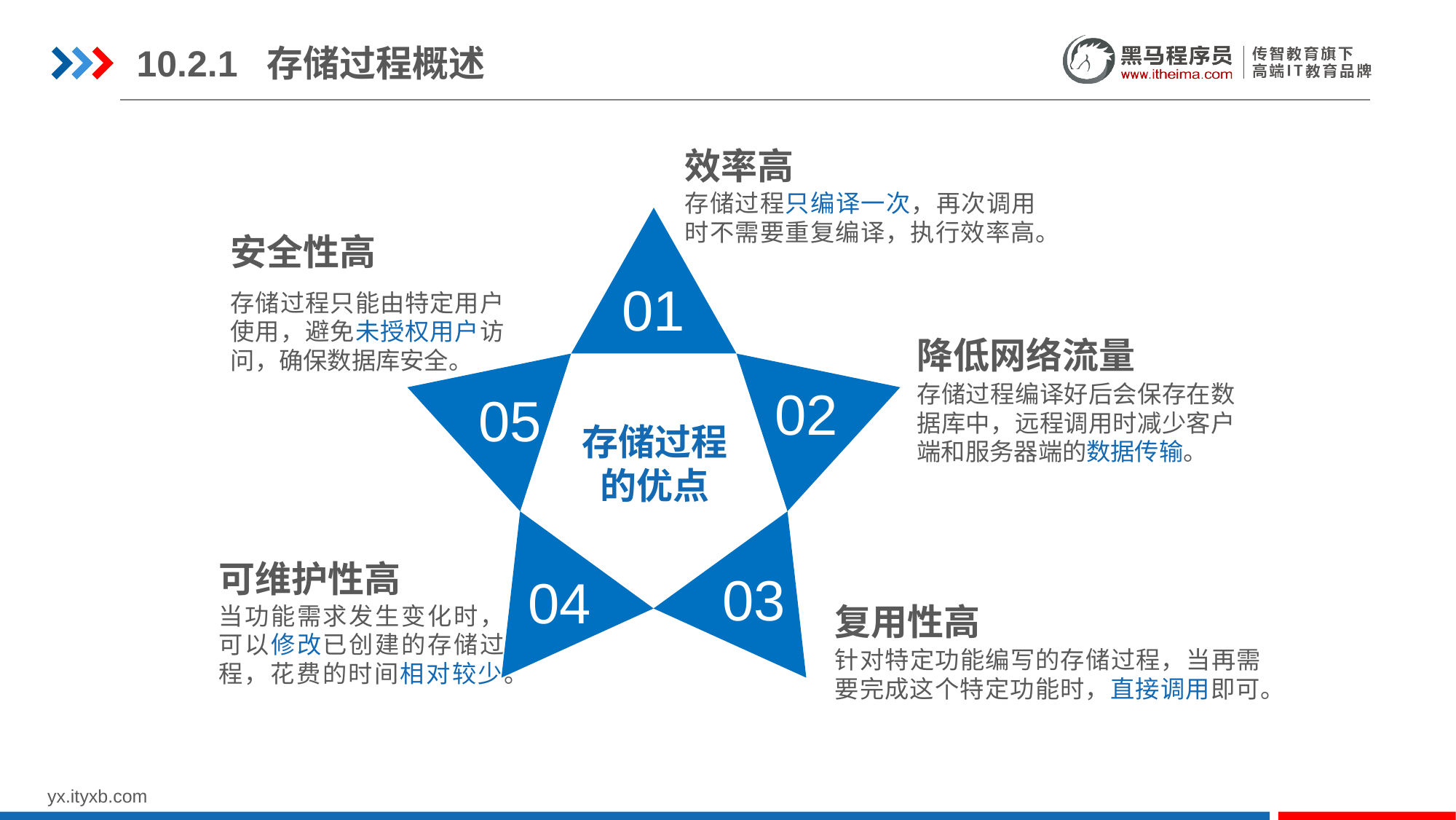

10.2.1  存储过程概述
效率高
存储过程只编译一次，再次调用时不需要重复编译，执行效率高。

安全性高
01
存储过程只能由特定用户使用，避免未授权用户访问，确保数据库安全。
降低网络流量

02
存储过程编译好后会保存在数据库中，远程调用时减少客户端和服务器端的数据传输。
05
存储过程的优点

可维护性高
03
04
复用性高
当功能需求发生变化时，可以修改已创建的存储过程，花费的时间相对较少。
针对特定功能编写的存储过程，当再需要完成这个特定功能时，直接调用即可。